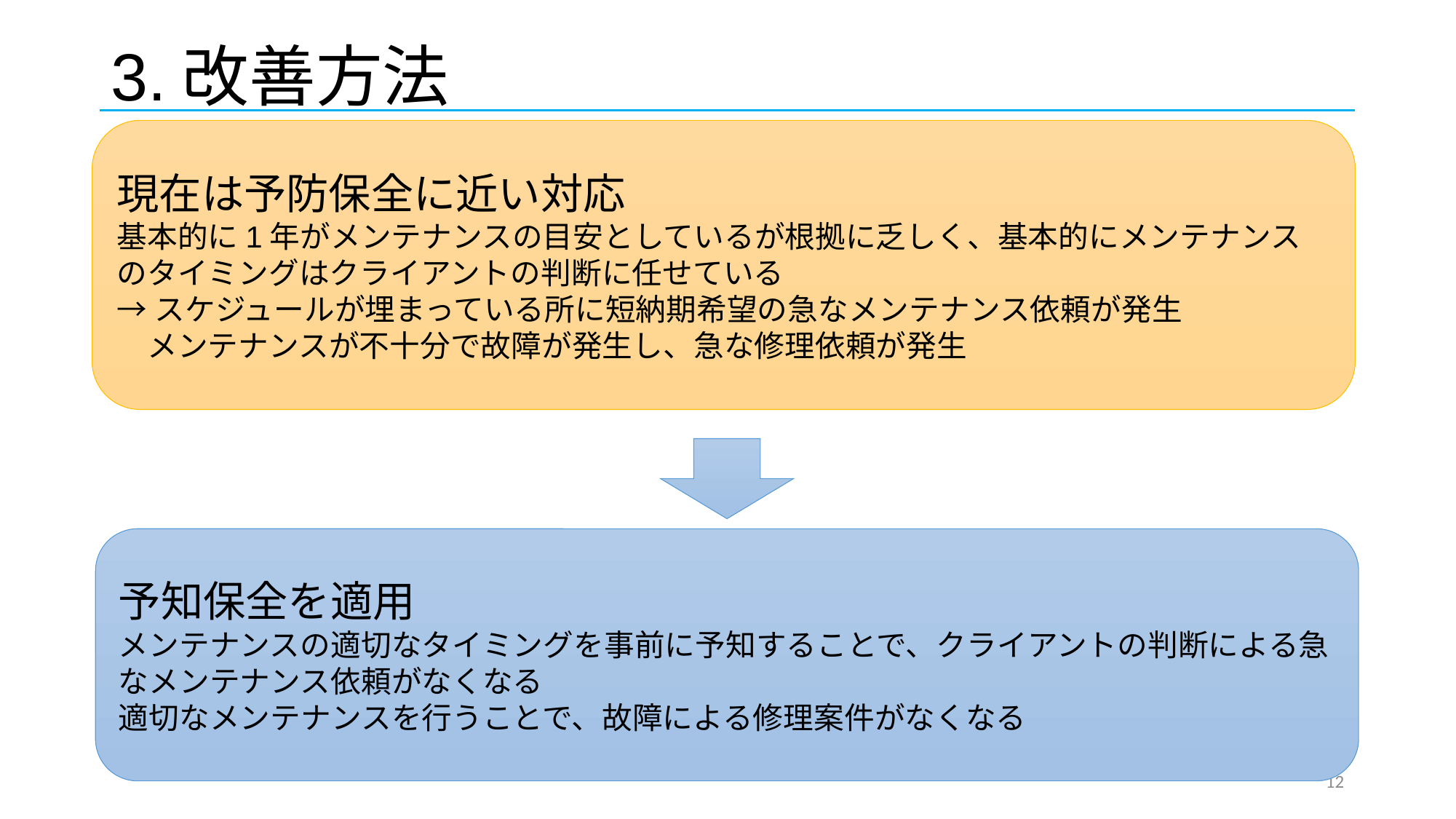

# 3.改善方法
現在は予防保全に近い対応
基本的に1年がメンテナンスの目安としているが根拠に乏しく、基本的にメンテナンスのタイミングはクライアントの判断に任せている
→スケジュールが埋まっている所に短納期希望の急なメンテナンス依頼が発生
　メンテナンスが不十分で故障が発生し、急な修理依頼が発生

予知保全を適用
メンテナンスの適切なタイミングを事前に予知することで、クライアントの判断による急なメンテナンス依頼がなくなる
適切なメンテナンスを行うことで、故障による修理案件がなくなる
12